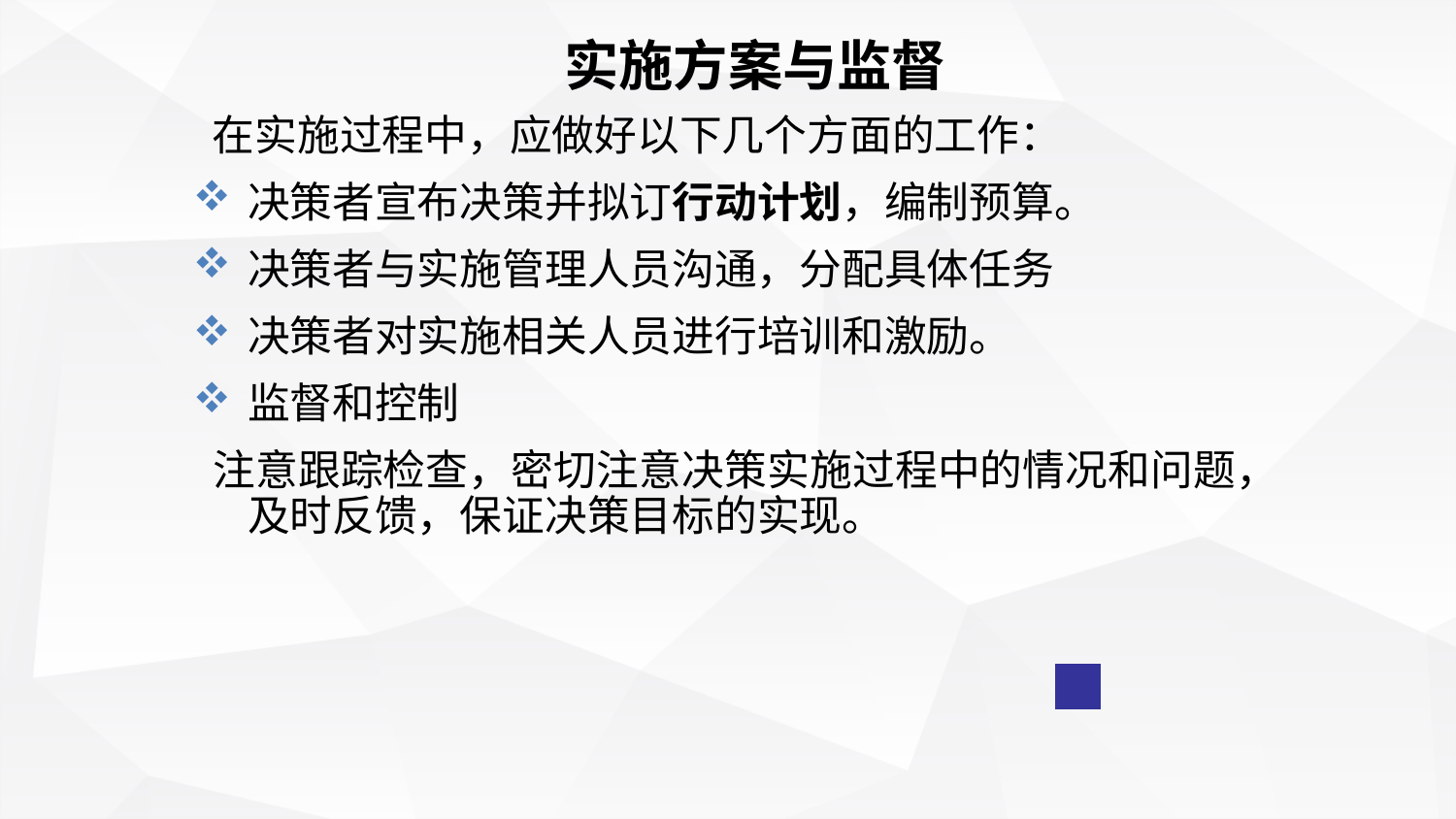

# 实施方案与监督
 在实施过程中，应做好以下几个方面的工作：
决策者宣布决策并拟订行动计划，编制预算。
决策者与实施管理人员沟通，分配具体任务
决策者对实施相关人员进行培训和激励。
监督和控制
 注意跟踪检查，密切注意决策实施过程中的情况和问题，及时反馈，保证决策目标的实现。